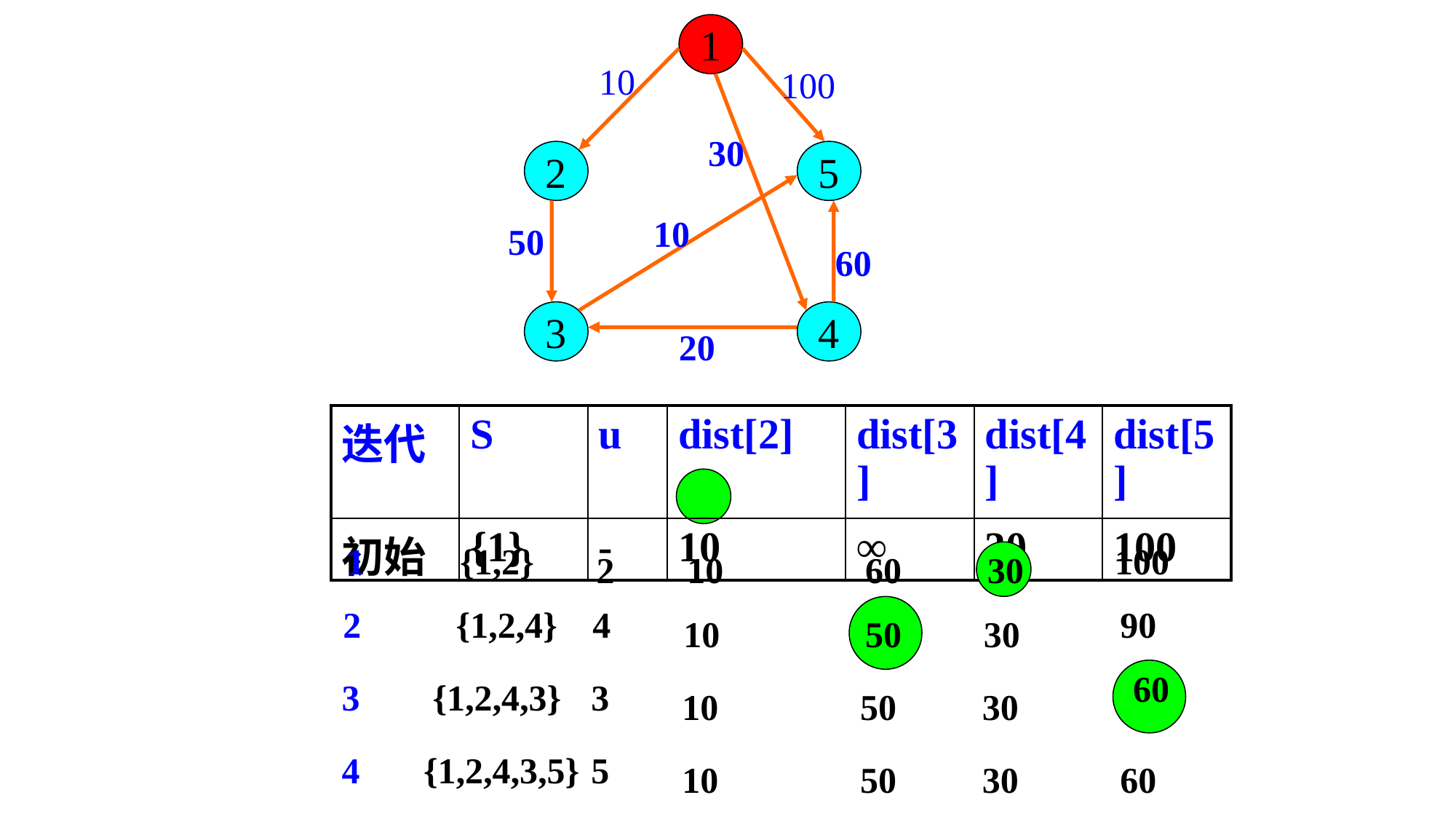

1

10
100

30
2
5

10
50
60
3
4
20

| 迭代 | S | u | dist[2] | dist[3] | dist[4] | dist[5] |
| --- | --- | --- | --- | --- | --- | --- |
| 初始 | {1} | - | 10 | ∞ | 30 | 100 |

1
{1,2}
2
100
10
60

30
2
{1,2,4}
4

50
90
10
30

60
3
{1,2,4,3}
3
10
50
30
4
{1,2,4,3,5}
5
10
50
30
60